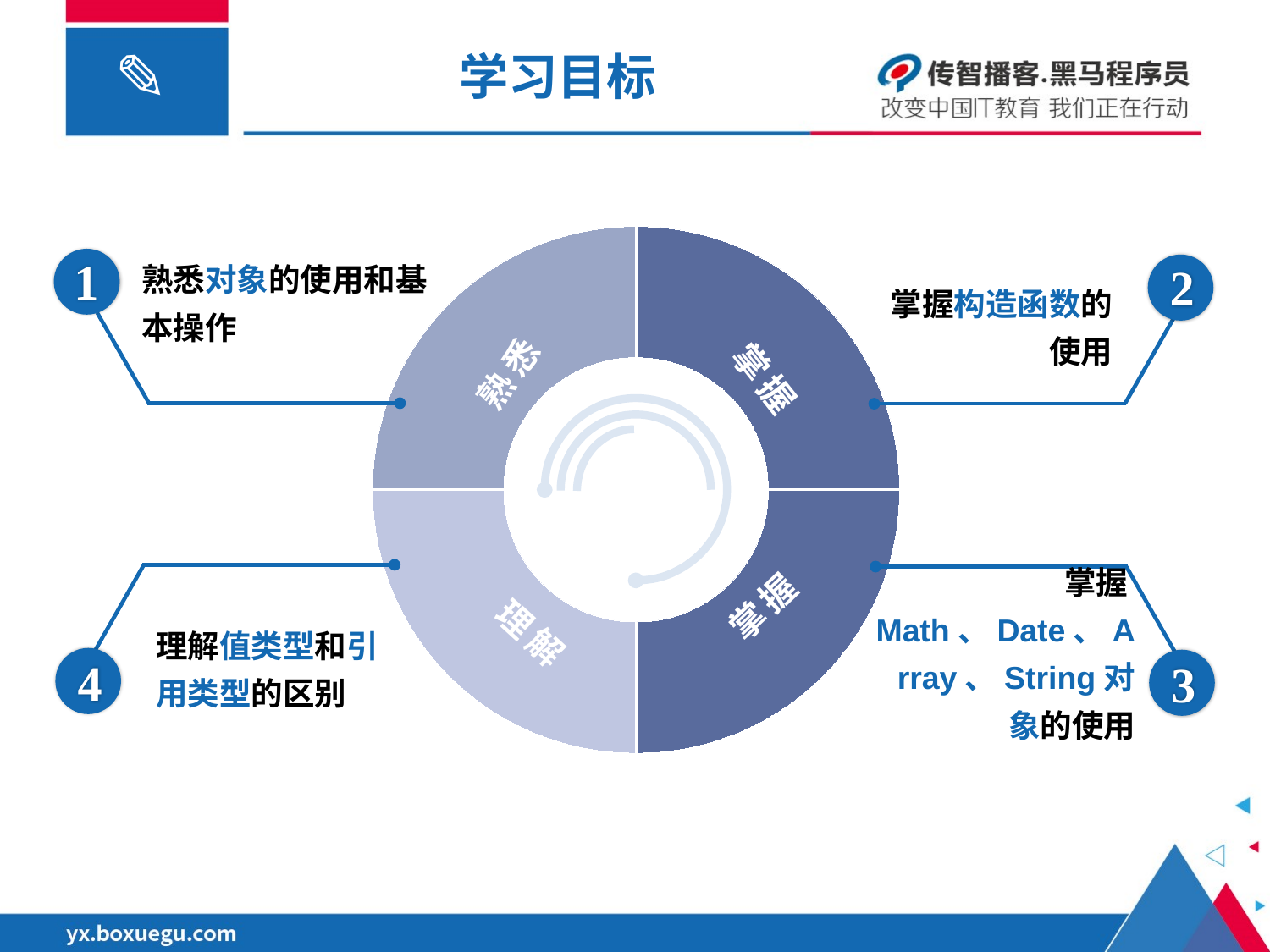

# 学习目标

### Chart

| Category | 销售额 |
|---|---|
| 熟悉知识 | 2.0 |
| 熟悉知识 | 2.0 |
| 熟悉知识 | 2.0 |
| 熟悉知识 | 2.0 |
熟悉
掌握

掌握
熟悉对象的使用和基本操作
1

2

掌握构造函数的使用
理解值类型和引用类型的区别
4

掌握Math、Date、Array、String对象的使用
3